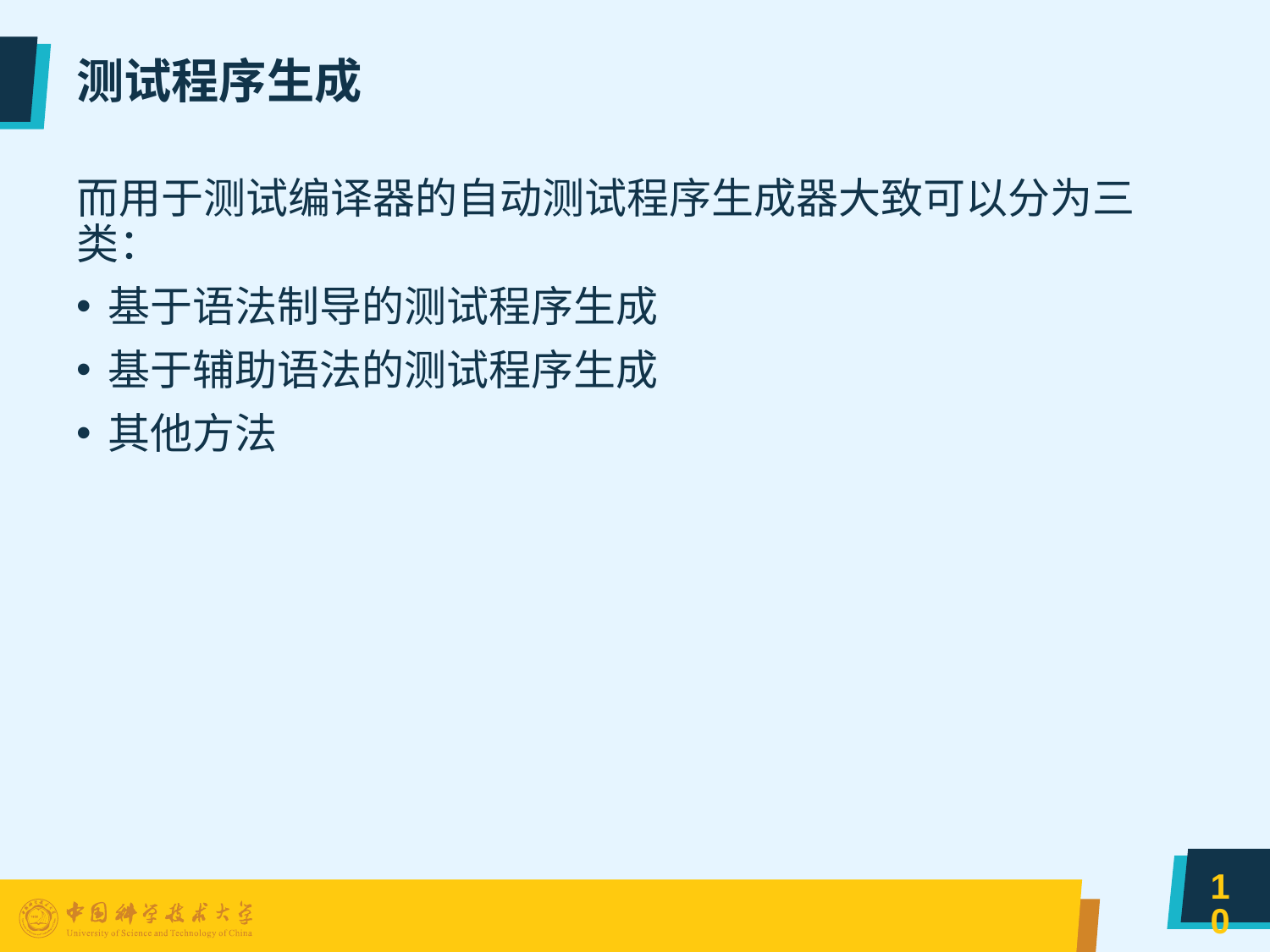

# 测试程序生成
而用于测试编译器的自动测试程序生成器大致可以分为三类：
基于语法制导的测试程序生成
基于辅助语法的测试程序生成
其他方法
10